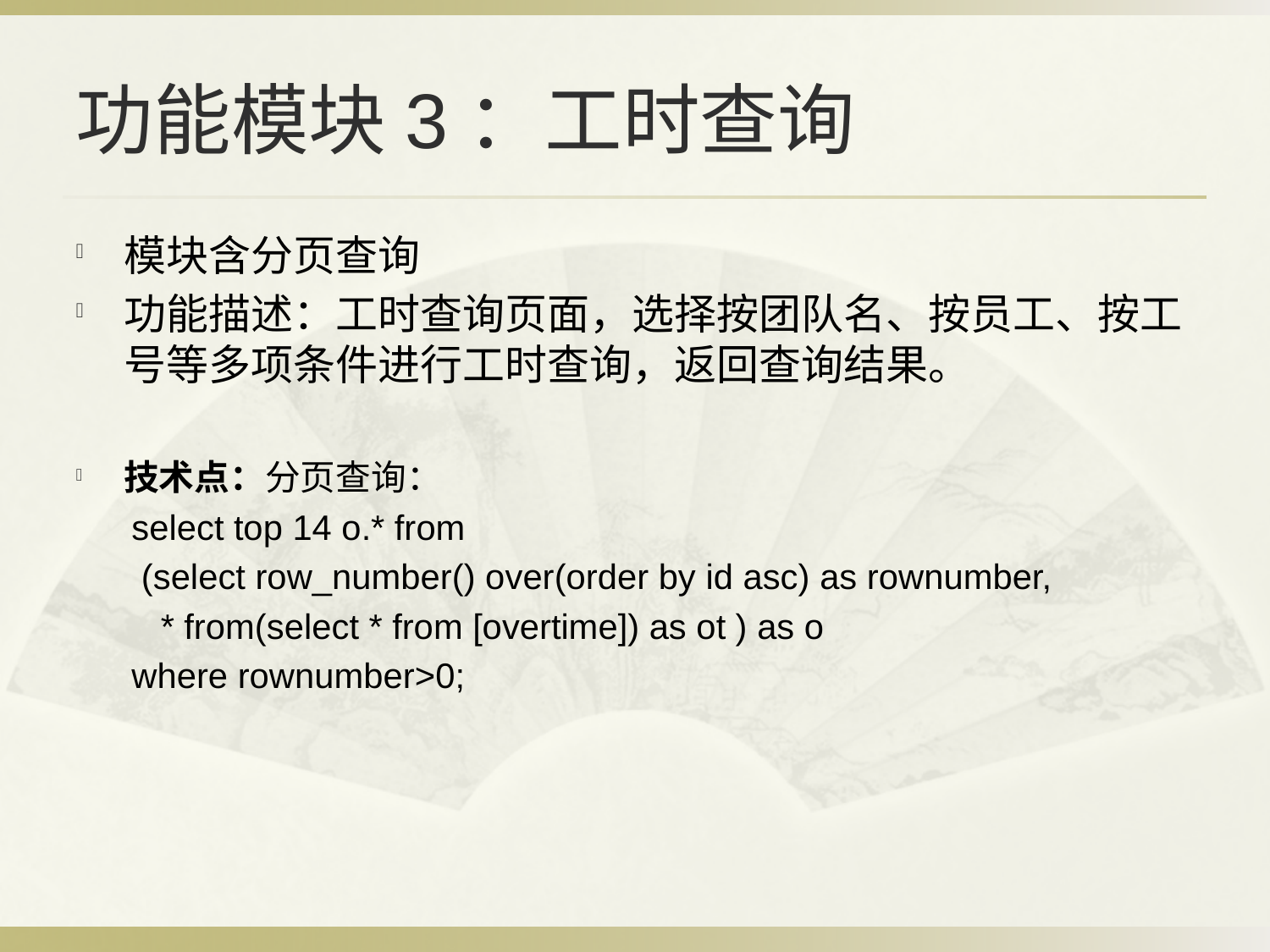

# 功能模块3：工时查询
模块含分页查询
功能描述：工时查询页面，选择按团队名、按员工、按工号等多项条件进行工时查询，返回查询结果。

技术点：分页查询：
select top 14 o.* from
 (select row_number() over(order by id asc) as rownumber,
   * from(select * from [overtime]) as ot ) as o
where rownumber>0;